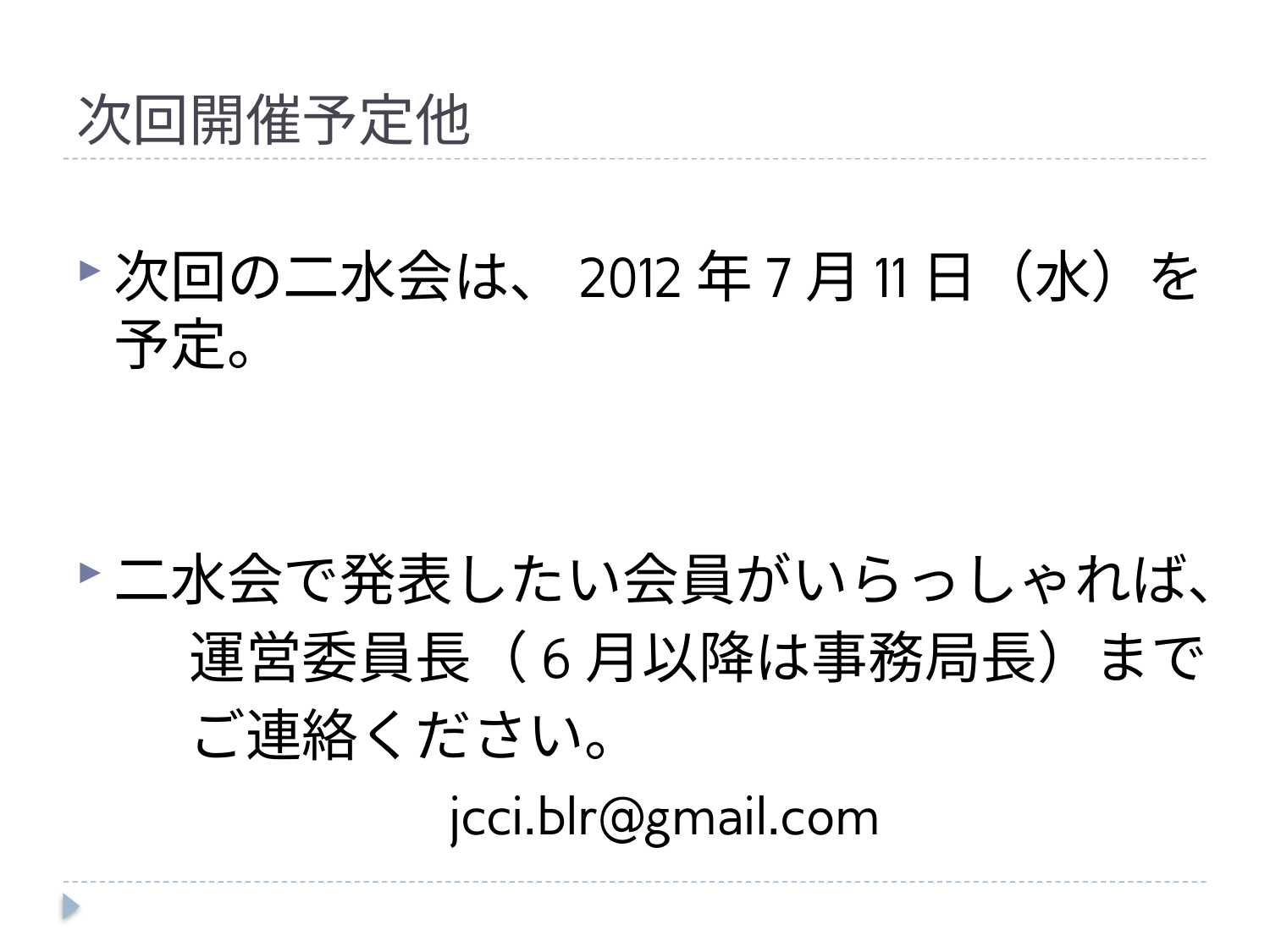

# 次回開催予定他

次回の二水会は、2012年7月11日（水）を予定。

二水会で発表したい会員がいらっしゃれば、
　　運営委員長（6月以降は事務局長）まで
　　ご連絡ください。
                      jcci.blr@gmail.com